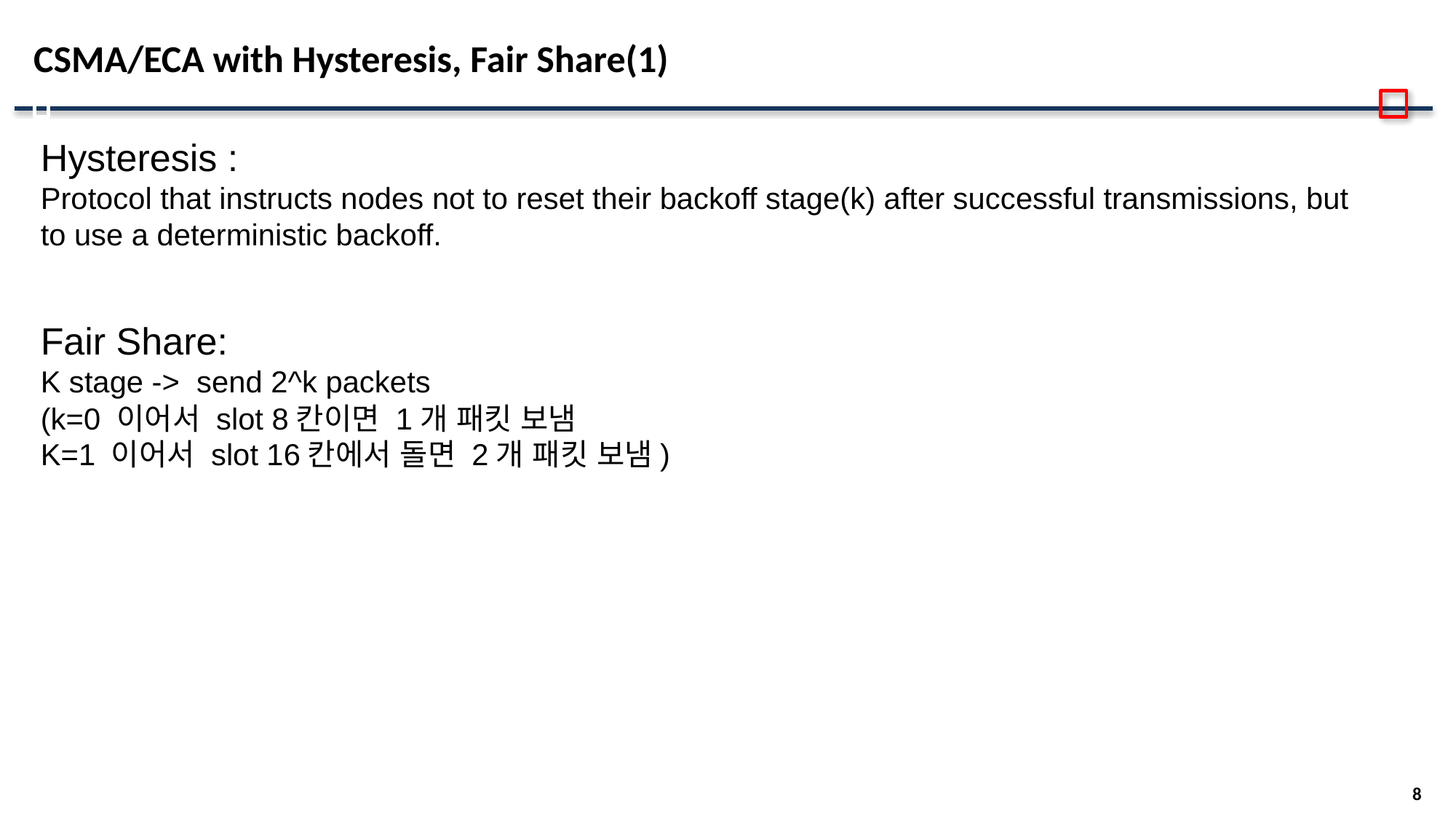

# CSMA/ECA with Hysteresis, Fair Share(1)
Hysteresis :
Protocol that instructs nodes not to reset their backoff stage(k) after successful transmissions, but to use a deterministic backoff.

Fair Share:
K stage ->  send 2^k packets
(k=0 이어서 slot 8칸이면 1개 패킷 보냄
K=1 이어서 slot 16칸에서 돌면 2개 패킷 보냄)
8